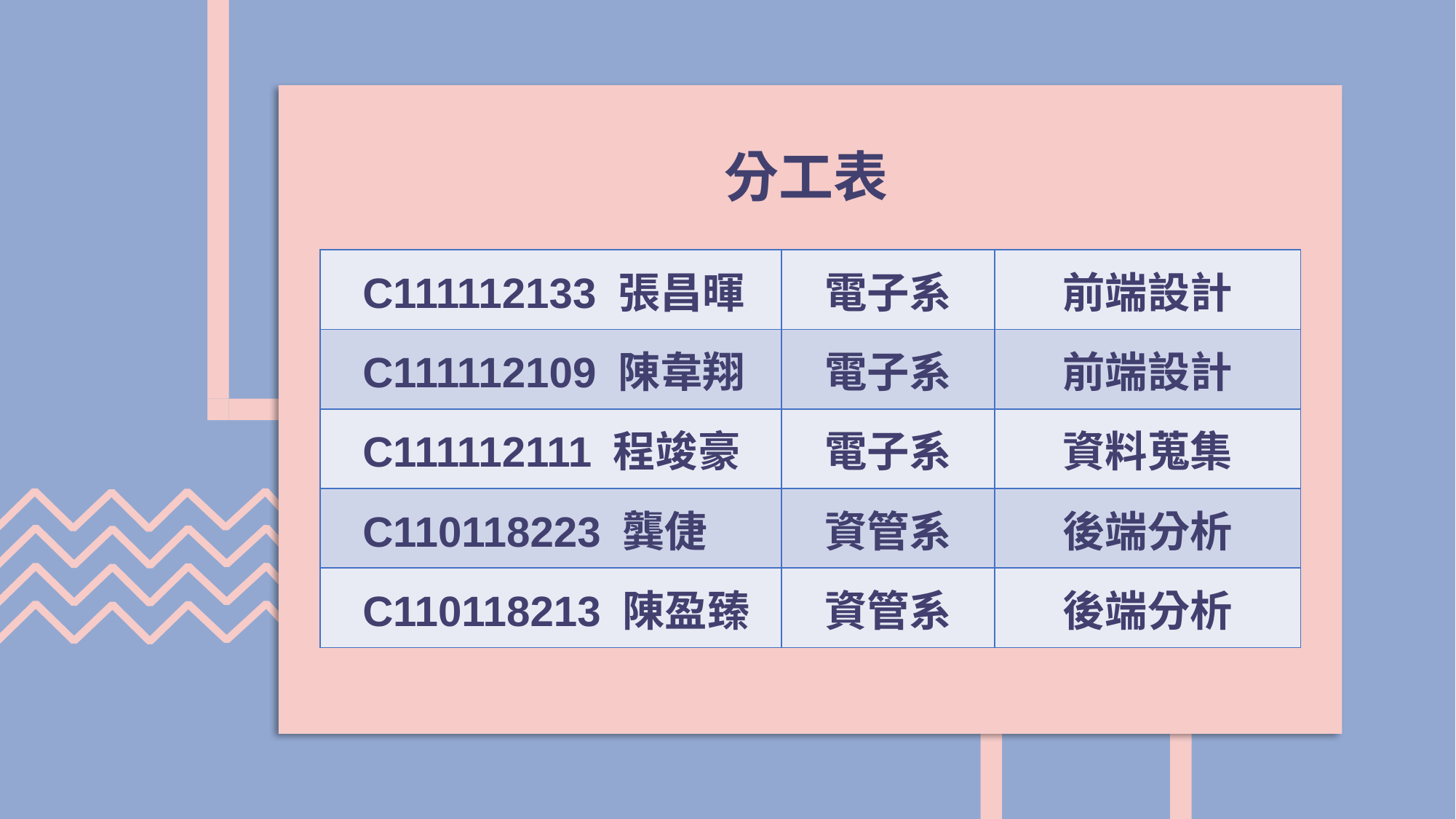

資料內容
分工表

| C111112133 張昌暉 | 電子系 | 前端設計 |
| --- | --- | --- |
| C111112109 陳韋翔 | 電子系 | 前端設計 |
| C111112111 程竣豪 | 電子系 | 資料蒐集 |
| C110118223 龔倢 | 資管系 | 後端分析 |
| C110118213 陳盈臻 | 資管系 | 後端分析 |